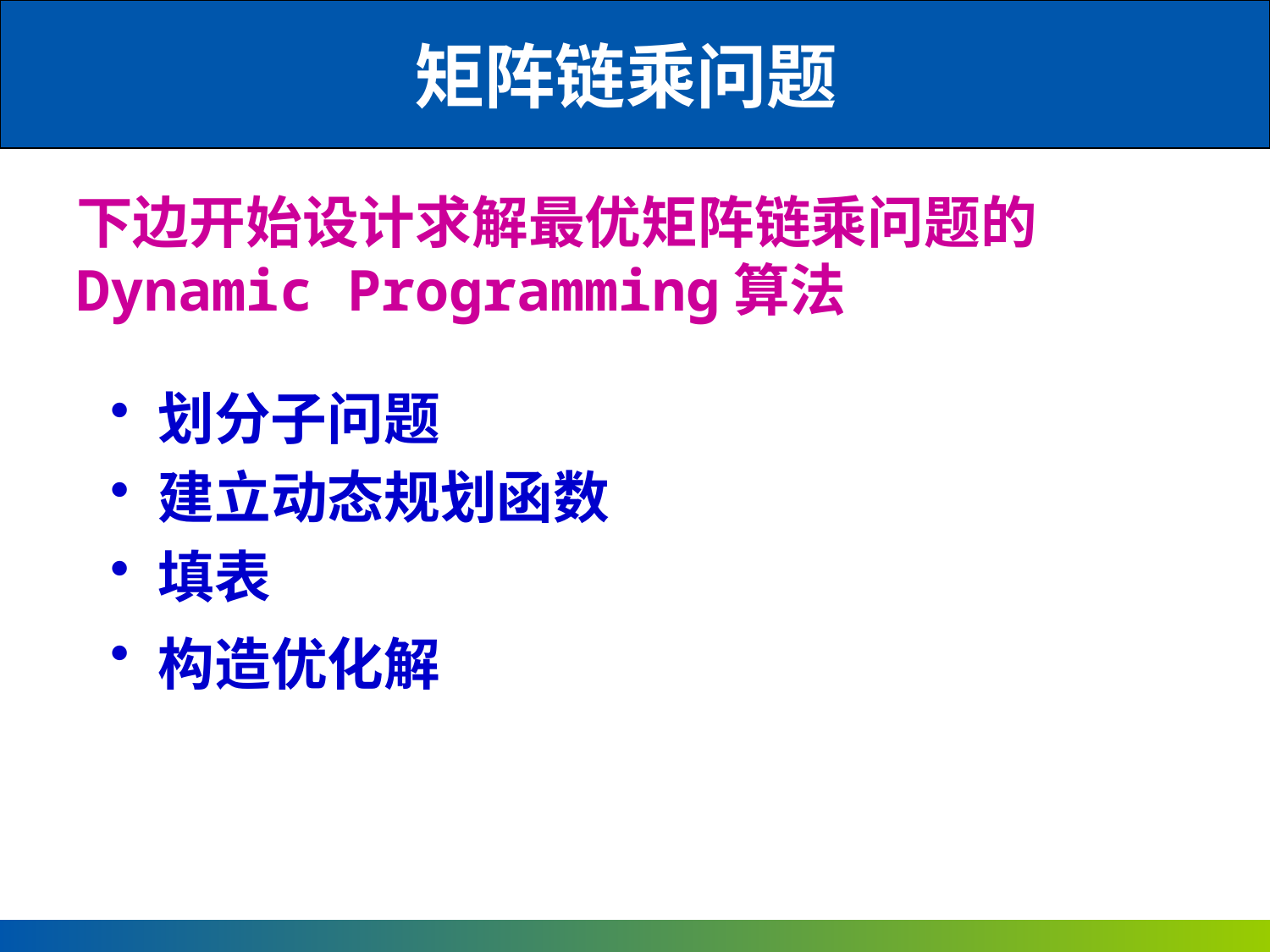

矩阵链乘问题
# 下边开始设计求解最优矩阵链乘问题的Dynamic Programming算法
划分子问题
建立动态规划函数
填表
构造优化解